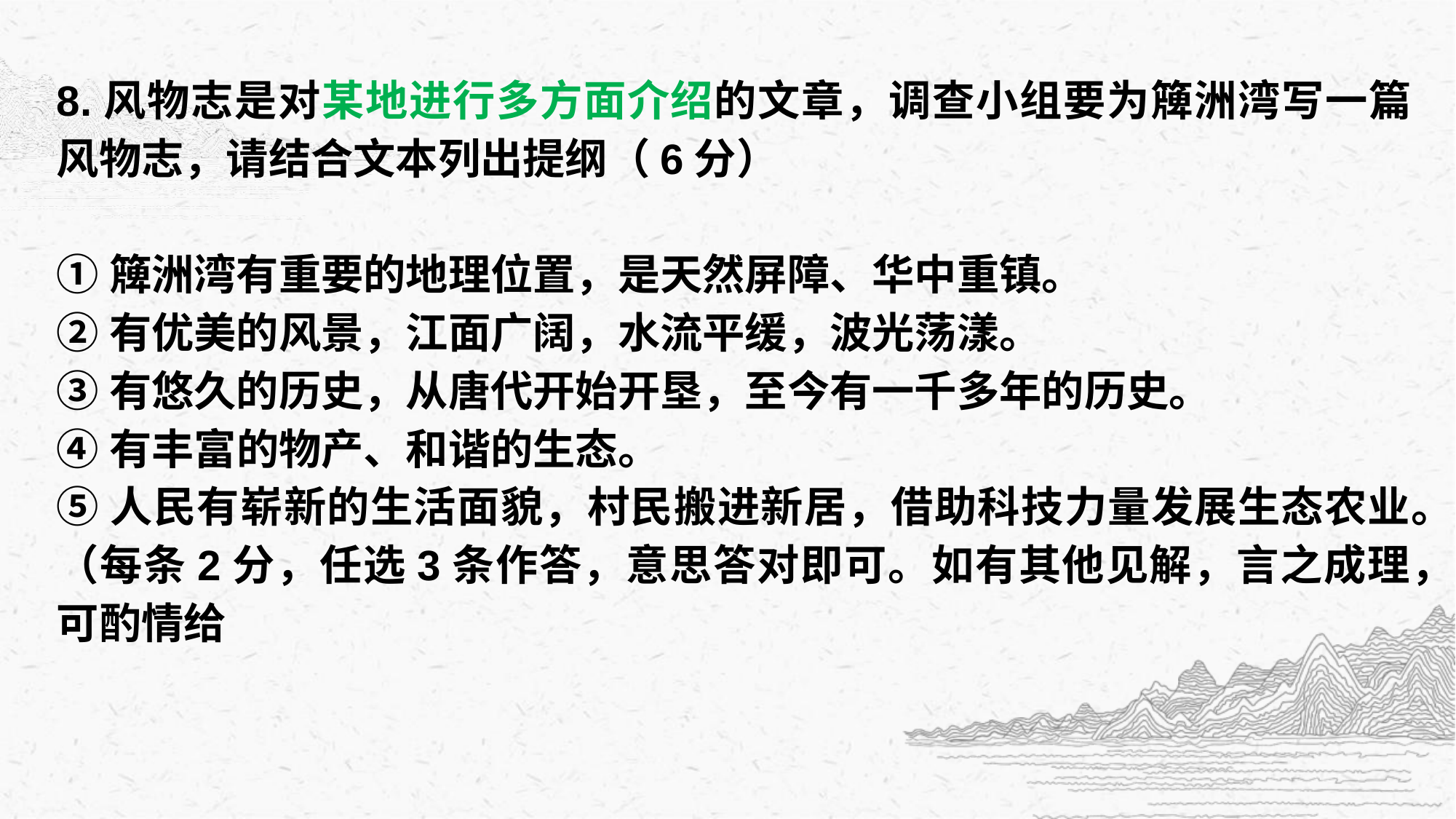

8.风物志是对某地进行多方面介绍的文章，调查小组要为簰洲湾写一篇风物志，请结合文本列出提纲（6分）

①簰洲湾有重要的地理位置，是天然屏障、华中重镇。
②有优美的风景，江面广阔，水流平缓，波光荡漾。
③有悠久的历史，从唐代开始开垦，至今有一千多年的历史。
④有丰富的物产、和谐的生态。
⑤人民有崭新的生活面貌，村民搬进新居，借助科技力量发展生态农业。
（每条2分，任选3条作答，意思答对即可。如有其他见解，言之成理，可酌情给